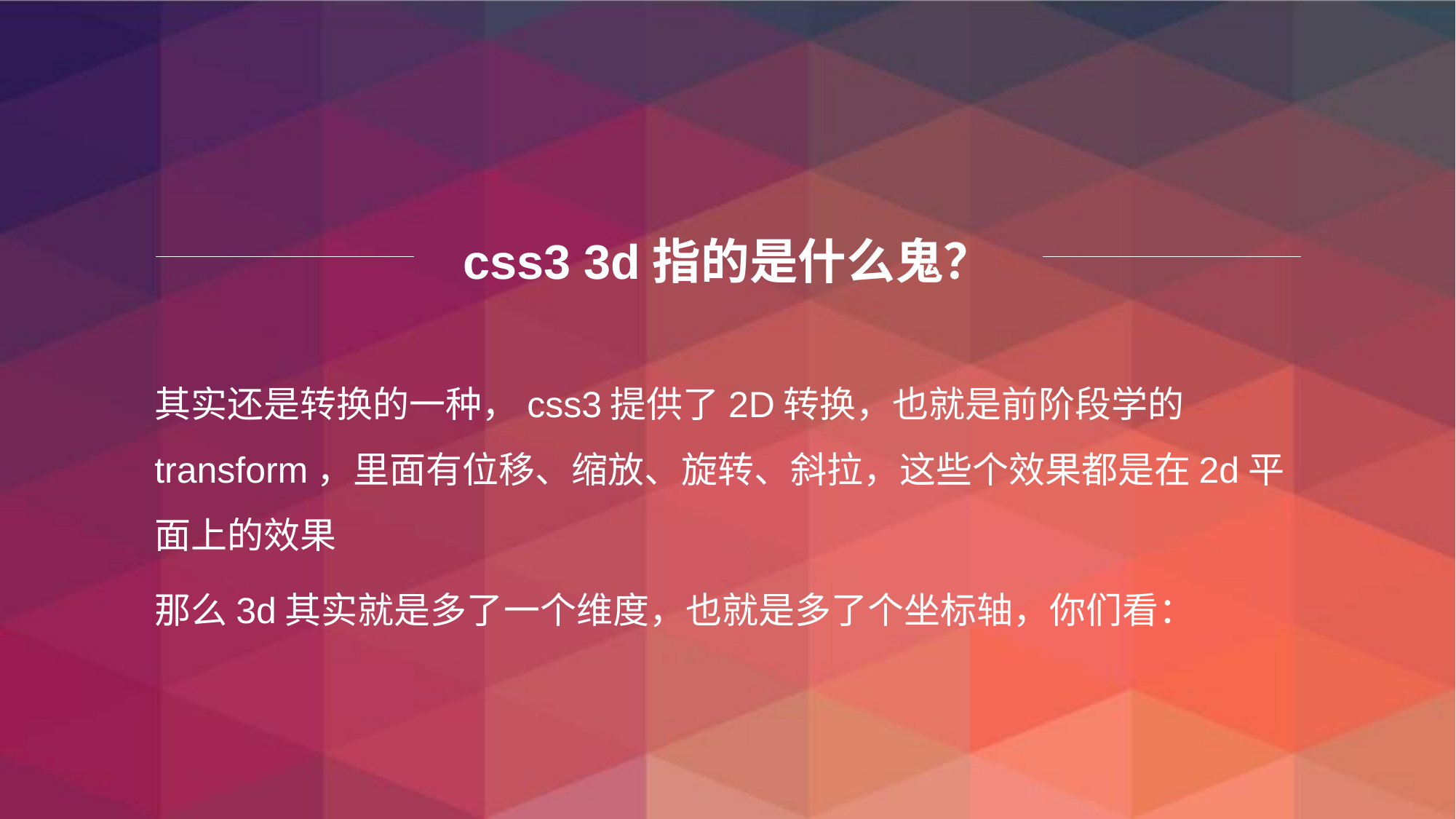

# css3 3d指的是什么鬼？
其实还是转换的一种，css3提供了2D转换，也就是前阶段学的transform，里面有位移、缩放、旋转、斜拉，这些个效果都是在2d平面上的效果
那么3d其实就是多了一个维度，也就是多了个坐标轴，你们看：